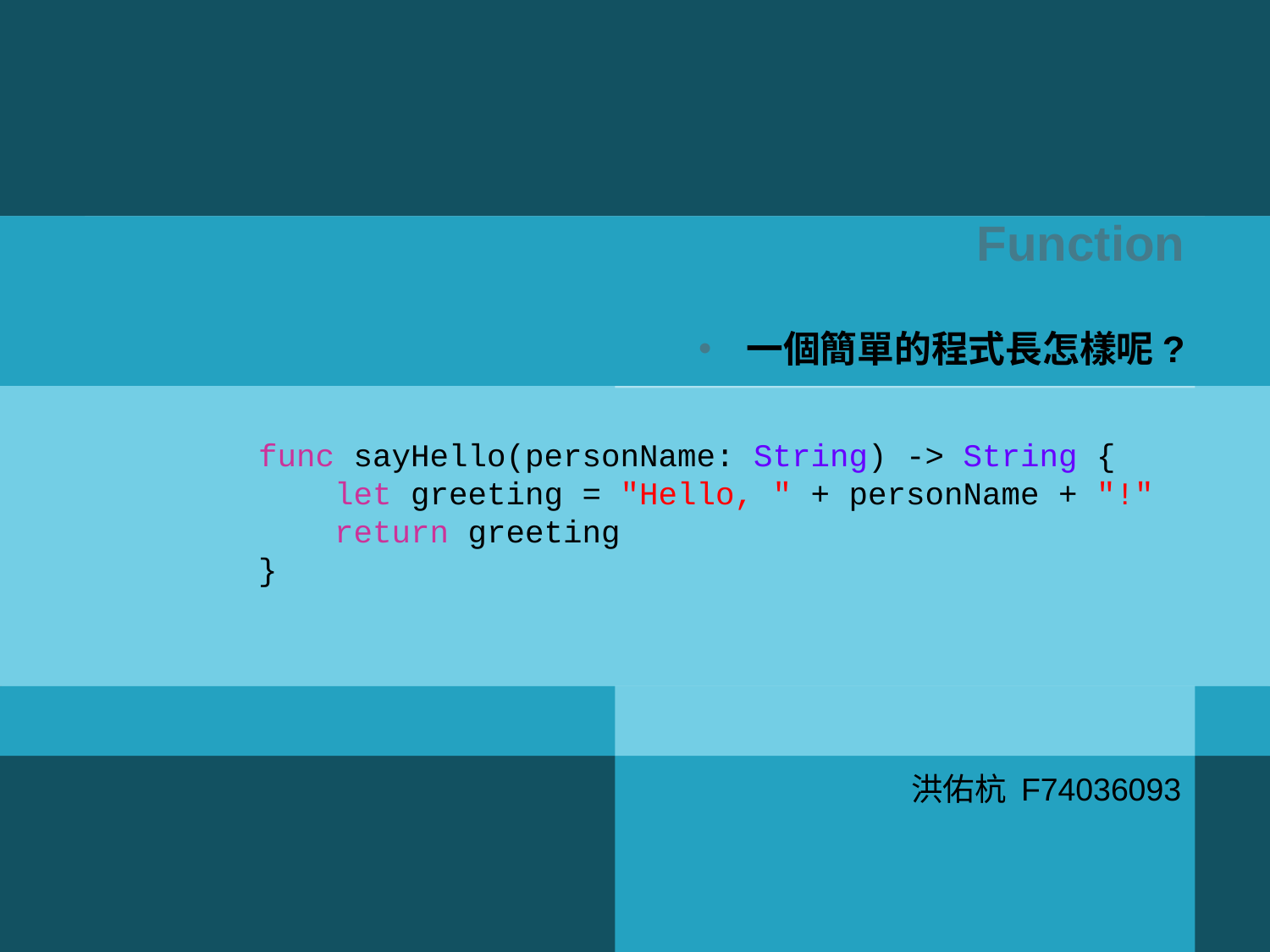

# Function
一個簡單的程式長怎樣呢?

func sayHello(personName: String) -> String {
    let greeting = "Hello, " + personName + "!"
    return greeting
}
洪佑杭 F74036093